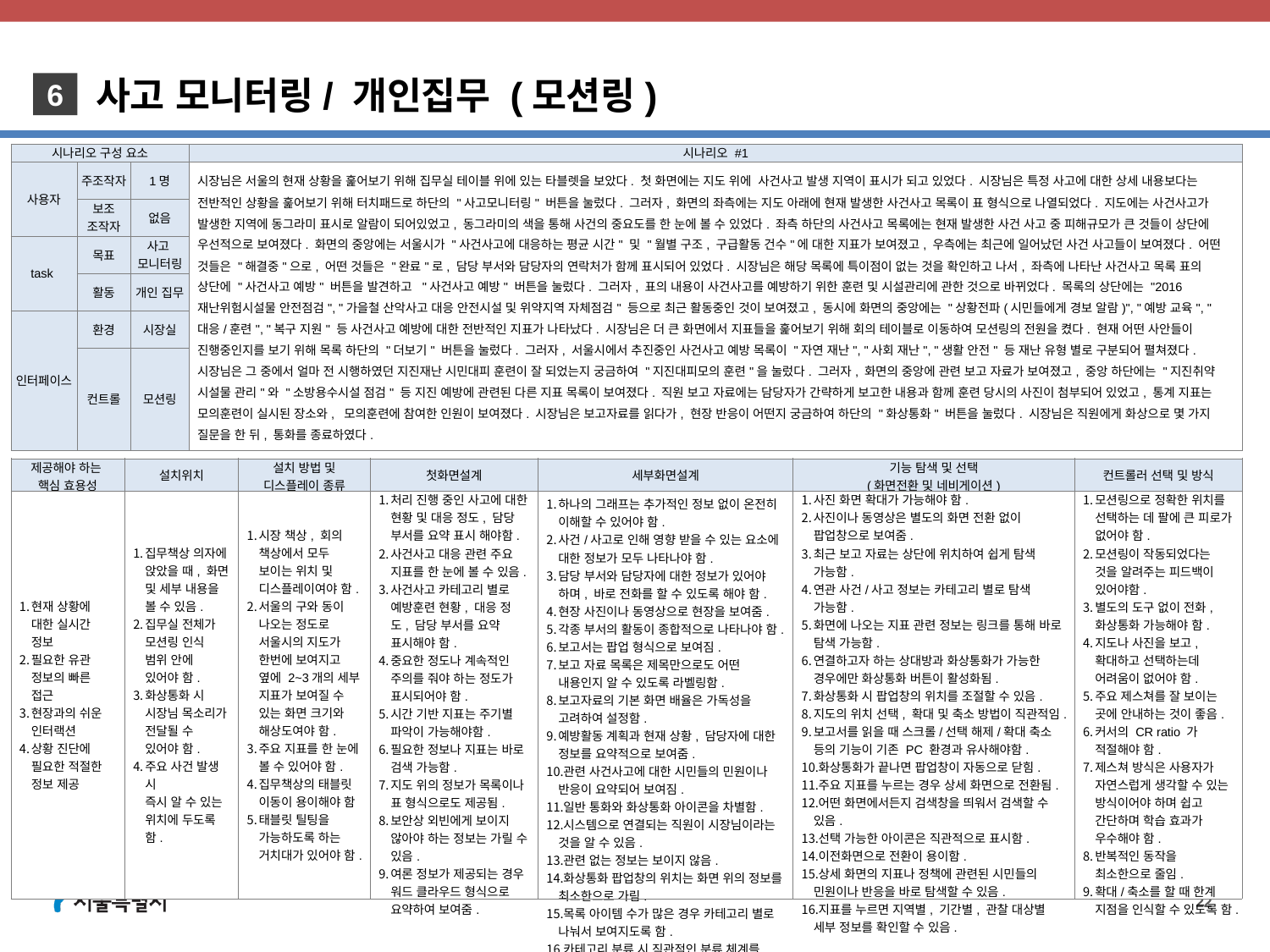

사고 모니터링/ 개인집무 (모션링)
6
| 시나리오 구성 요소 |  |  | 시나리오 #1 |
| --- | --- | --- | --- |
| 사용자 | 주조작자 | 1명 | 시장님은 서울의 현재 상황을 훑어보기 위해 집무실 테이블 위에 있는 타블렛을 보았다. 첫 화면에는 지도 위에 사건사고 발생 지역이 표시가 되고 있었다. 시장님은 특정 사고에 대한 상세 내용보다는 전반적인 상황을 훑어보기 위해 터치패드로 하단의 "사고모니터링" 버튼을 눌렀다. 그러자, 화면의 좌측에는 지도 아래에 현재 발생한 사건사고 목록이 표 형식으로 나열되었다. 지도에는 사건사고가 발생한 지역에 동그라미 표시로 알람이 되어있었고, 동그라미의 색을 통해 사건의 중요도를 한 눈에 볼 수 있었다. 좌측 하단의 사건사고 목록에는 현재 발생한 사건 사고 중 피해규모가 큰 것들이 상단에 우선적으로 보여졌다. 화면의 중앙에는 서울시가 "사건사고에 대응하는 평균 시간" 및 "월별 구조, 구급활동 건수"에 대한 지표가 보여졌고, 우측에는 최근에 일어났던 사건 사고들이 보여졌다. 어떤 것들은 "해결중"으로, 어떤 것들은 "완료"로, 담당 부서와 담당자의 연락처가 함께 표시되어 있었다. 시장님은 해당 목록에 특이점이 없는 것을 확인하고 나서, 좌측에 나타난 사건사고 목록 표의 상단에 "사건사고 예방" 버튼을 발견하고 "사건사고 예방" 버튼을 눌렀다. 그러자, 표의 내용이 사건사고를 예방하기 위한 훈련 및 시설관리에 관한 것으로 바뀌었다. 목록의 상단에는 "2016 재난위험시설물 안전점검", "가을철 산악사고 대응 안전시설 및 위약지역 자체점검" 등으로 최근 활동중인 것이 보여졌고, 동시에 화면의 중앙에는 "상황전파(시민들에게 경보 알람)", "예방 교육", "대응/훈련", "복구 지원" 등 사건사고 예방에 대한 전반적인 지표가 나타났다. 시장님은 더 큰 화면에서 지표들을 훑어보기 위해 회의 테이블로 이동하여 모션링의 전원을 켰다. 현재 어떤 사안들이 진행중인지를 보기 위해 목록 하단의 "더보기" 버튼을 눌렀다. 그러자, 서울시에서 추진중인 사건사고 예방 목록이 "자연 재난", "사회 재난", "생활 안전" 등 재난 유형 별로 구분되어 펼쳐졌다. 시장님은 그 중에서 얼마 전 시행하였던 지진재난 시민대피 훈련이 잘 되었는지 궁금하여 "지진대피모의 훈련"을 눌렀다. 그러자, 화면의 중앙에 관련 보고 자료가 보여졌고, 중앙 하단에는 "지진취약 시설물 관리"와 "소방용수시설 점검" 등 지진 예방에 관련된 다른 지표 목록이 보여졌다. 직원 보고 자료에는 담당자가 간략하게 보고한 내용과 함께 훈련 당시의 사진이 첨부되어 있었고, 통계 지표는 모의훈련이 실시된 장소와, 모의훈련에 참여한 인원이 보여졌다. 시장님은 보고자료를 읽다가, 현장 반응이 어떤지 궁금하여 하단의 "화상통화" 버튼을 눌렀다. 시장님은 직원에게 화상으로 몇 가지 질문을 한 뒤, 통화를 종료하였다. |
|  | 보조 조작자 | 없음 |  |
| task | 목표 | 사고 모니터링 |  |
|  | 활동 | 개인 집무 |  |
| 인터페이스 | 환경 | 시장실 |  |
|  | 컨트롤 | 모션링 |  |
| 제공해야 하는 핵심 효용성 | 설치위치 | 설치 방법 및 디스플레이 종류 | 첫화면설계 | 세부화면설계 | 기능 탐색 및 선택 (화면전환 및 네비게이션) | 컨트롤러 선택 및 방식 |
| --- | --- | --- | --- | --- | --- | --- |
| 현재 상황에 대한 실시간 정보 필요한 유관 정보의 빠른 접근 현장과의 쉬운 인터랙션 상황 진단에 필요한 적절한 정보 제공 | 집무책상 의자에 앉았을 때, 화면 및 세부 내용을 볼 수 있음. 집무실 전체가 모션링 인식 범위 안에 있어야 함. 화상통화 시 시장님 목소리가 전달될 수 있어야 함. 주요 사건 발생 시 즉시 알 수 있는 위치에 두도록 함. | 시장 책상, 회의 책상에서 모두 보이는 위치 및 디스플레이여야 함. 서울의 구와 동이 나오는 정도로 서울시의 지도가 한번에 보여지고 옆에 2~3개의 세부 지표가 보여질 수 있는 화면 크기와 해상도여야 함. 주요 지표를 한 눈에 볼 수 있어야 함. 집무책상의 태블릿 이동이 용이해야 함 태블릿 틸팅을 가능하도록 하는 거치대가 있어야 함. | 처리 진행 중인 사고에 대한 현황 및 대응 정도, 담당 부서를 요약 표시 해야함. 사건사고 대응 관련 주요 지표를 한 눈에 볼 수 있음. 사건사고 카테고리 별로 예방훈련 현황, 대응 정도, 담당 부서를 요약 표시해야 함. 중요한 정도나 계속적인 주의를 줘야 하는 정도가 표시되어야 함. 시간 기반 지표는 주기별 파악이 가능해야함. 필요한 정보나 지표는 바로 검색 가능함. 지도 위의 정보가 목록이나 표 형식으로도 제공됨. 보안상 외빈에게 보이지 않아야 하는 정보는 가릴 수 있음. 여론 정보가 제공되는 경우 워드 클라우드 형식으로 요약하여 보여줌. | 하나의 그래프는 추가적인 정보 없이 온전히 이해할 수 있어야 함. 사건/사고로 인해 영향 받을 수 있는 요소에 대한 정보가 모두 나타나야 함. 담당 부서와 담당자에 대한 정보가 있어야 하며, 바로 전화를 할 수 있도록 해야 함. 현장 사진이나 동영상으로 현장을 보여줌. 각종 부서의 활동이 종합적으로 나타나야 함. 보고서는 팝업 형식으로 보여짐. 보고 자료 목록은 제목만으로도 어떤 내용인지 알 수 있도록 라벨링함. 보고자료의 기본 화면 배율은 가독성을 고려하여 설정함. 예방활동 계획과 현재 상황, 담당자에 대한 정보를 요약적으로 보여줌. 관련 사건사고에 대한 시민들의 민원이나 반응이 요약되어 보여짐. 일반 통화와 화상통화 아이콘을 차별함. 시스템으로 연결되는 직원이 시장님이라는 것을 알 수 있음. 관련 없는 정보는 보이지 않음. 화상통화 팝업창의 위치는 화면 위의 정보를 최소한으로 가림. 목록 아이템 수가 많은 경우 카테고리 별로 나눠서 보여지도록 함. 카테고리 분류 시 직관적인 분류 체계를 사용함. | 사진 화면 확대가 가능해야 함. 사진이나 동영상은 별도의 화면 전환 없이 팝업창으로 보여줌. 최근 보고 자료는 상단에 위치하여 쉽게 탐색 가능함. 연관 사건/사고 정보는 카테고리 별로 탐색 가능함. 화면에 나오는 지표 관련 정보는 링크를 통해 바로 탐색 가능함. 연결하고자 하는 상대방과 화상통화가 가능한 경우에만 화상통화 버튼이 활성화됨. 화상통화 시 팝업창의 위치를 조절할 수 있음. 지도의 위치 선택, 확대 및 축소 방법이 직관적임. 보고서를 읽을 때 스크롤/선택 해제/확대 축소 등의 기능이 기존 PC 환경과 유사해야함. 화상통화가 끝나면 팝업창이 자동으로 닫힘. 주요 지표를 누르는 경우 상세 화면으로 전환됨. 어떤 화면에서든지 검색창을 띄워서 검색할 수 있음. 선택 가능한 아이콘은 직관적으로 표시함. 이전화면으로 전환이 용이함. 상세 화면의 지표나 정책에 관련된 시민들의 민원이나 반응을 바로 탐색할 수 있음. 지표를 누르면 지역별, 기간별, 관찰 대상별 세부 정보를 확인할 수 있음. | 모션링으로 정확한 위치를 선택하는 데 팔에 큰 피로가 없어야 함. 모션링이 작동되었다는 것을 알려주는 피드백이 있어야함. 별도의 도구 없이 전화, 화상통화 가능해야 함. 지도나 사진을 보고, 확대하고 선택하는데 어려움이 없어야 함. 주요 제스쳐를 잘 보이는 곳에 안내하는 것이 좋음. 커서의 CR ratio 가 적절해야 함. 제스쳐 방식은 사용자가 자연스럽게 생각할 수 있는 방식이어야 하며 쉽고 간단하며 학습 효과가 우수해야 함. 반복적인 동작을 최소한으로 줄임. 확대/축소를 할 때 한계 지점을 인식할 수 있도록 함. |